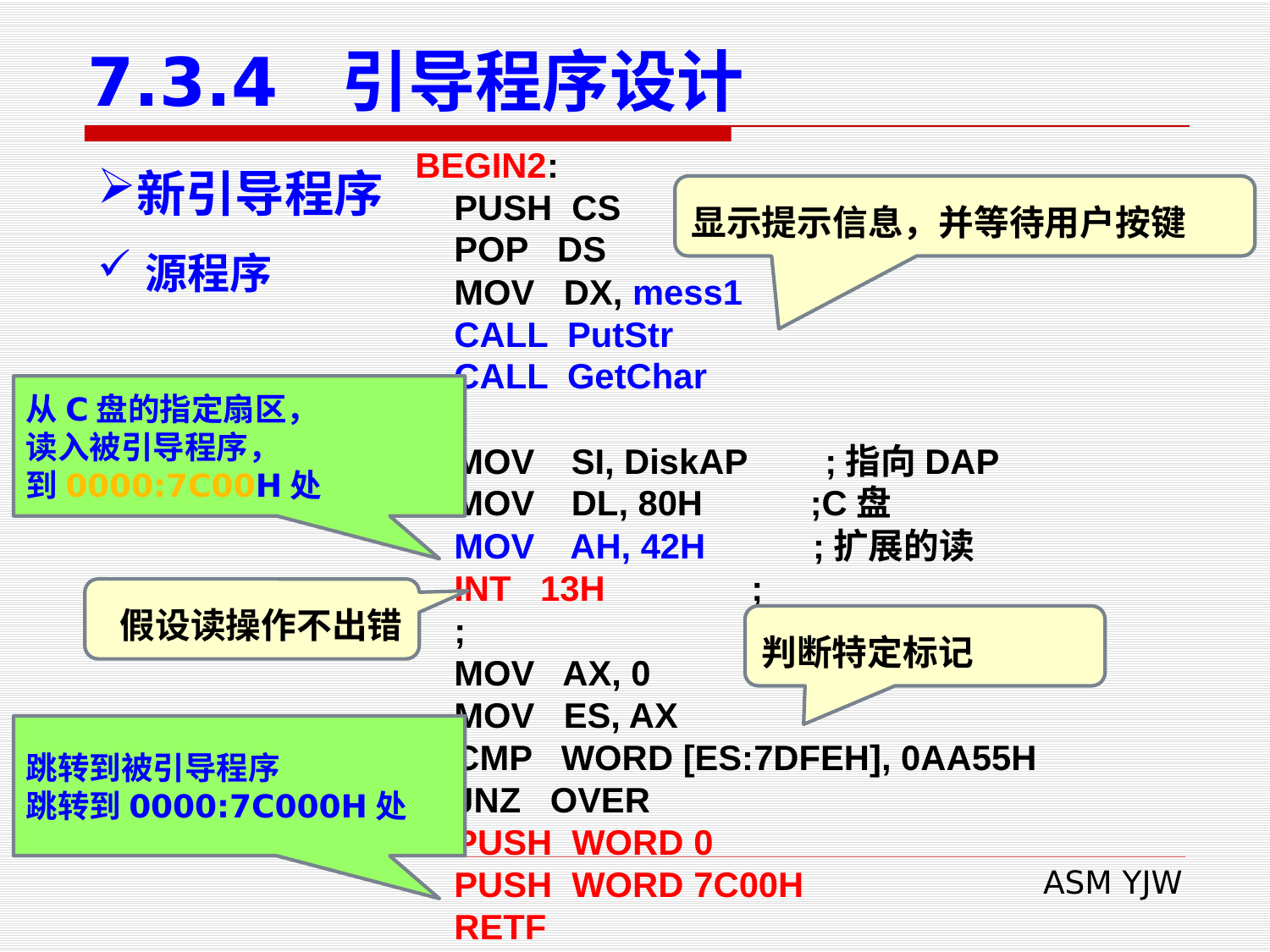

# 7.3.4  引导程序设计
BEGIN2:
    PUSH  CS
    POP   DS
    MOV   DX, mess1
    CALL  PutStr
    CALL  GetChar
    ;
    MOV	   SI, DiskAP        ;指向DAP
    MOV	   DL, 80H           ;C盘
    MOV	   AH, 42H           ;扩展的读
    INT   13H               ;
    ;
    MOV   AX, 0
    MOV   ES, AX
    CMP   WORD [ES:7DFEH], 0AA55H
    JNZ   OVER
    PUSH  WORD 0
    PUSH  WORD 7C00H
    RETF
新引导程序
显示提示信息，并等待用户按键
源程序
从C盘的指定扇区，
读入被引导程序，
到0000:7C00H处
假设读操作不出错
判断特定标记
跳转到被引导程序
跳转到0000:7C000H处